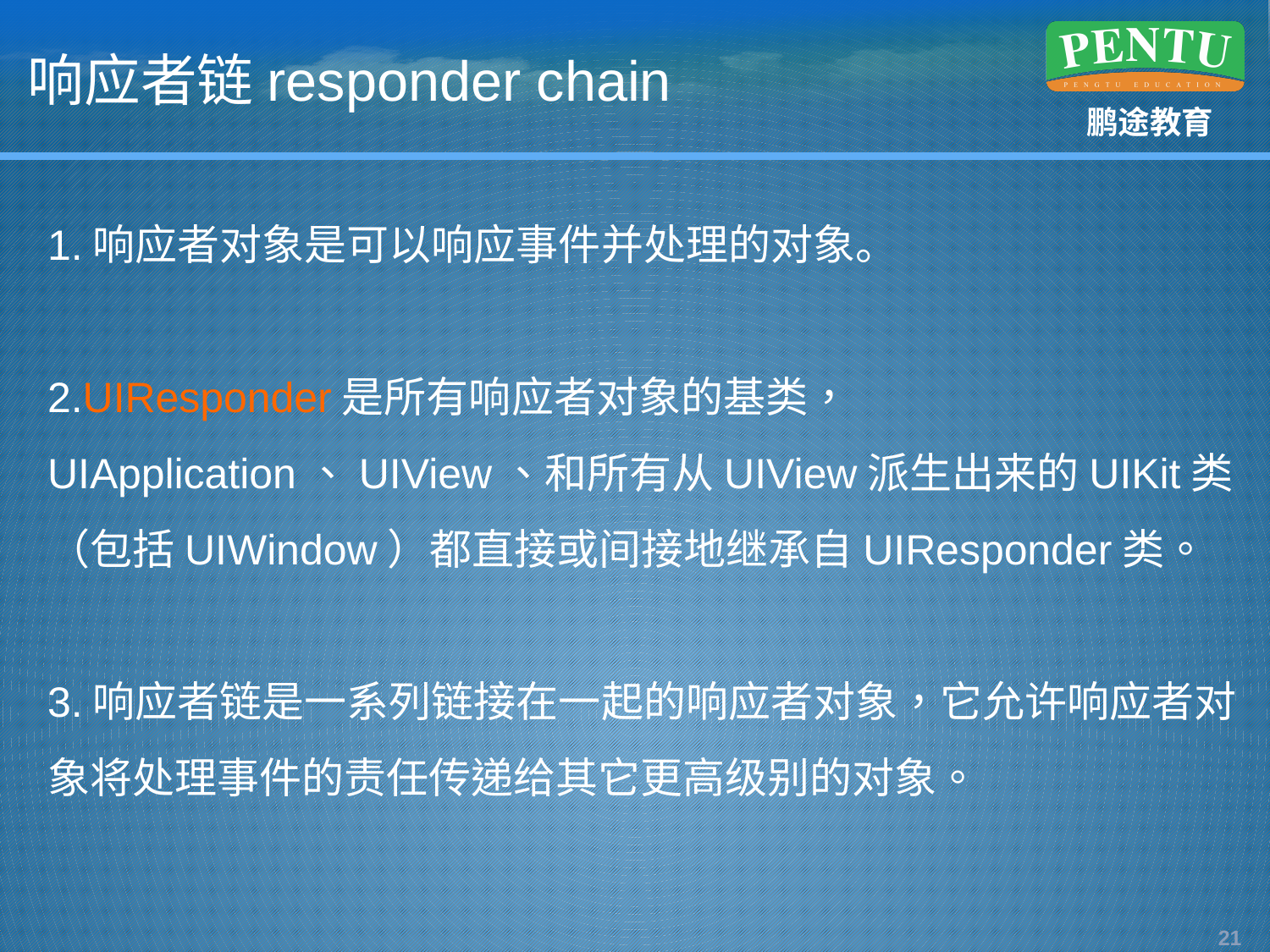

# 响应者链responder chain
1.响应者对象是可以响应事件并处理的对象。

2.UIResponder是所有响应者对象的基类， UIApplication、UIView、和所有从UIView派生出来的UIKit类（包括UIWindow）都直接或间接地继承自UIResponder类。

3.响应者链是一系列链接在一起的响应者对象，它允许响应者对象将处理事件的责任传递给其它更高级别的对象。
21